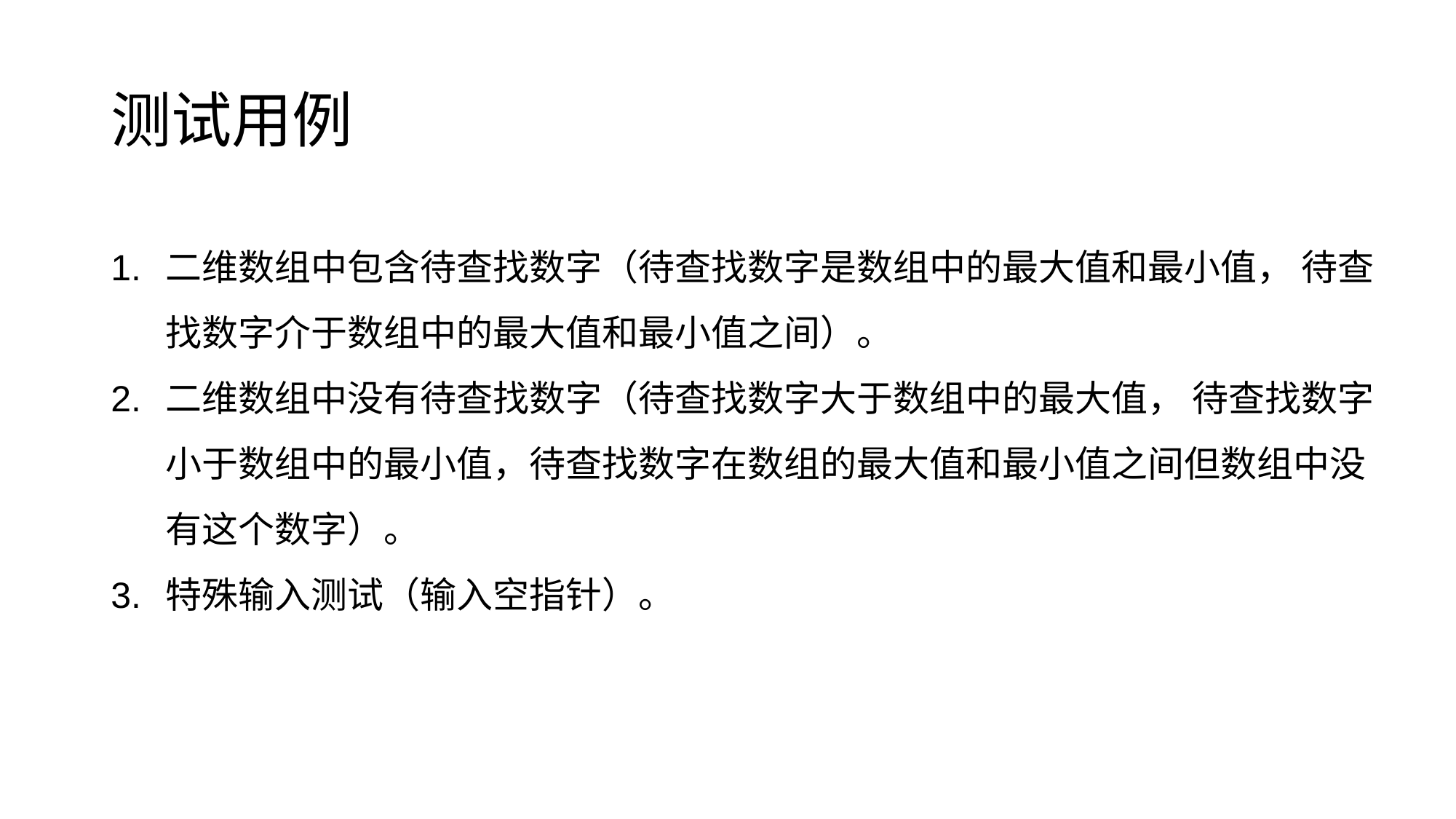

# 测试用例
二维数组中包含待查找数字（待查找数字是数组中的最大值和最小值， 待查找数字介于数组中的最大值和最小值之间）。
二维数组中没有待查找数字（待查找数字大于数组中的最大值， 待查找数字小于数组中的最小值，待查找数字在数组的最大值和最小值之间但数组中没有这个数字）。
特殊输入测试（输入空指针）。